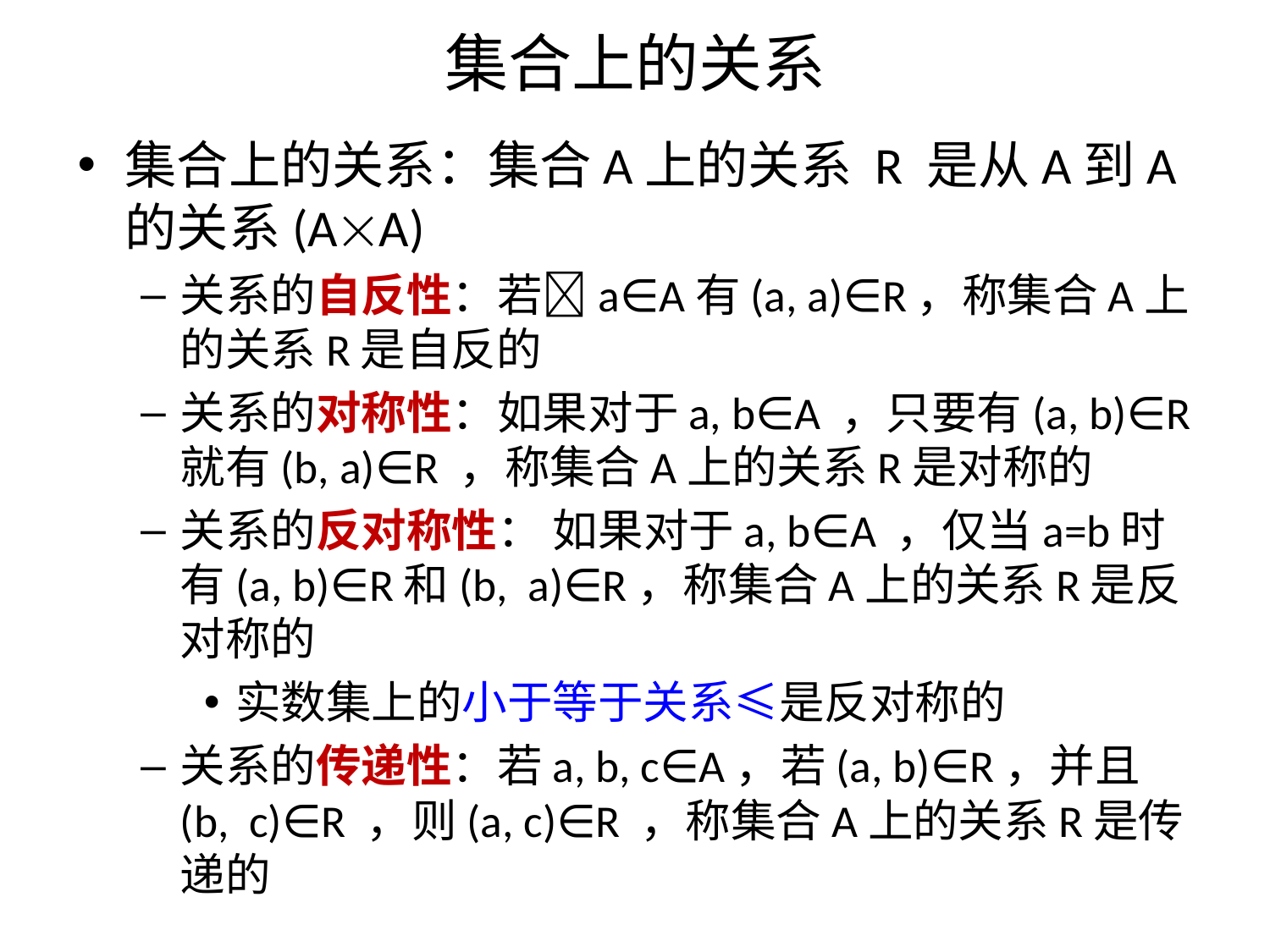

# 集合上的关系
集合上的关系：集合A上的关系 R 是从A到A的关系(A×A)
关系的自反性：若∀a∈A有(a, a)∈R，称集合A上的关系R是自反的
关系的对称性：如果对于a, b∈A ，只要有(a, b)∈R就有(b, a)∈R ，称集合A上的关系R是对称的
关系的反对称性： 如果对于a, b∈A ，仅当a=b时有(a, b)∈R和(b,  a)∈R，称集合A上的关系R是反对称的
实数集上的小于等于关系≤是反对称的
关系的传递性：若a, b, c∈A，若(a, b)∈R，并且(b,  c)∈R ，则(a, c)∈R ，称集合A上的关系R是传递的